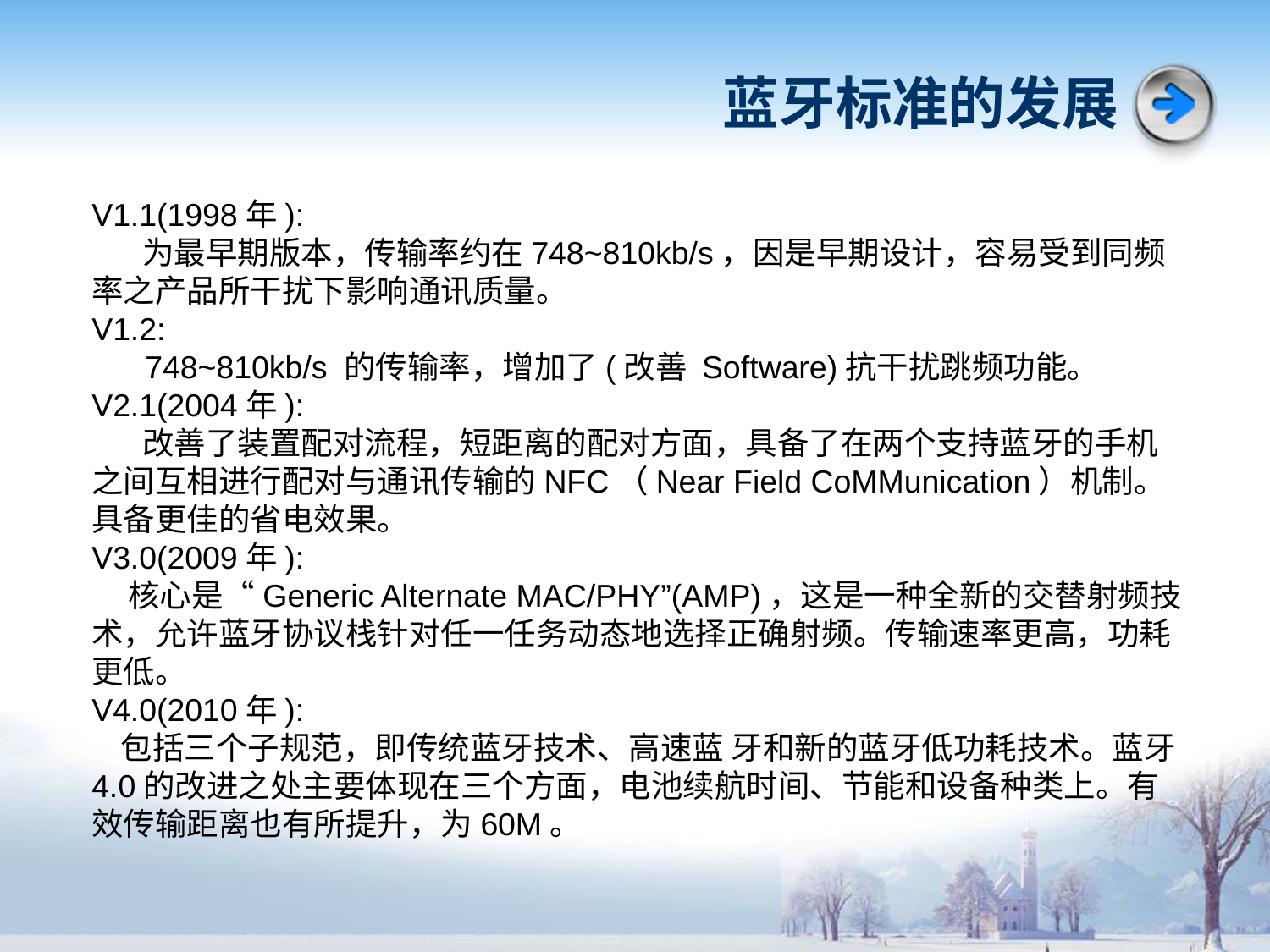

# 蓝牙标准的发展
V1.1(1998年):
      为最早期版本，传输率约在748~810kb/s，因是早期设计，容易受到同频率之产品所干扰下影响通讯质量。
V1.2:
      748~810kb/s 的传输率，增加了(改善 Software)抗干扰跳频功能。
V2.1(2004年):
      改善了装置配对流程，短距离的配对方面，具备了在两个支持蓝牙的手机之间互相进行配对与通讯传输的NFC（Near Field CoMMunication）机制。具备更佳的省电效果。
V3.0(2009年):
    核心是“Generic Alternate MAC/PHY”(AMP)，这是一种全新的交替射频技术，允许蓝牙协议栈针对任一任务动态地选择正确射频。传输速率更高，功耗更低。
V4.0(2010年):
   包括三个子规范，即传统蓝牙技术、高速蓝 牙和新的蓝牙低功耗技术。蓝牙 4.0的改进之处主要体现在三个方面，电池续航时间、节能和设备种类上。有效传输距离也有所提升，为60M。